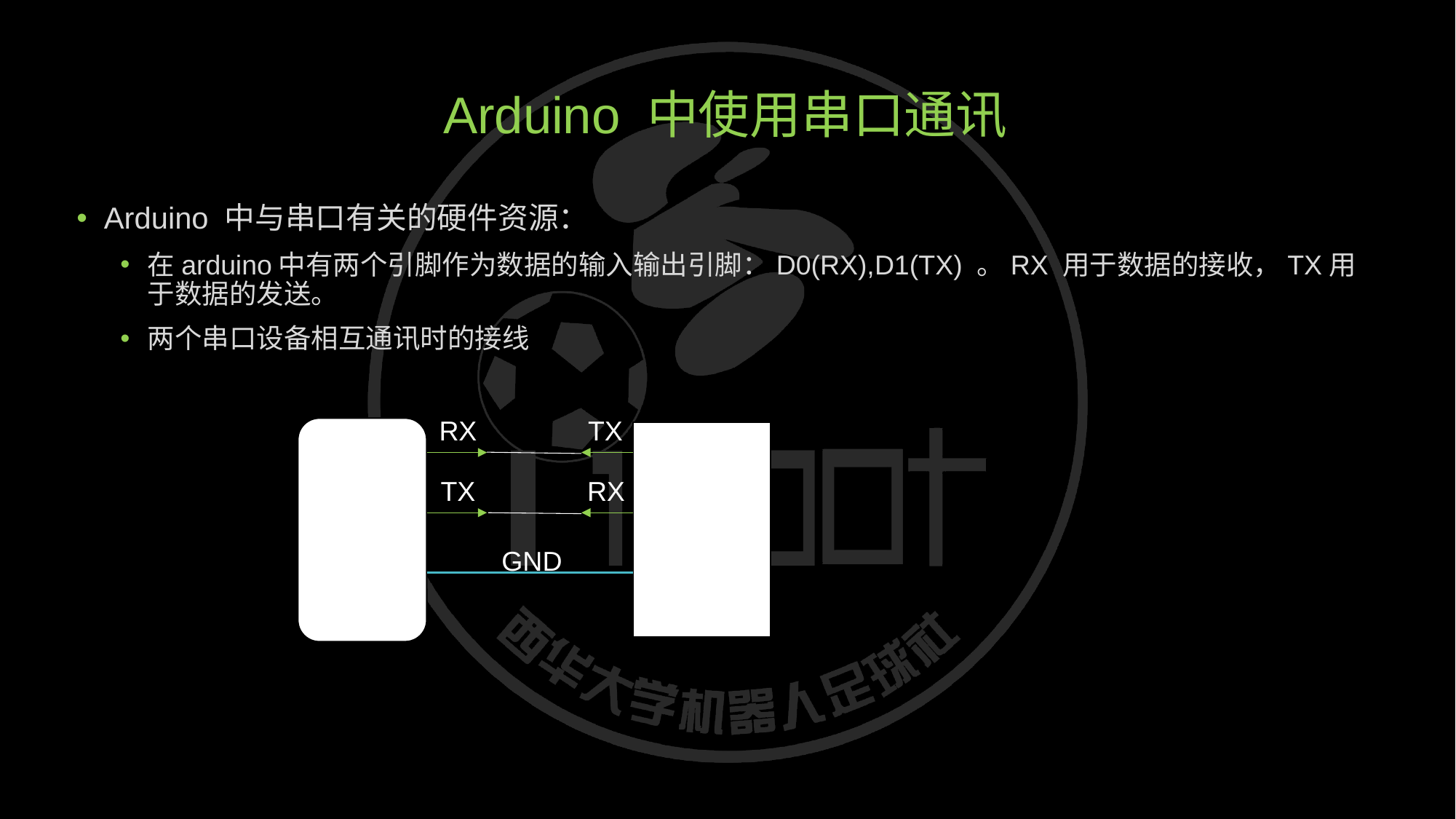

# Arduino 中使用串口通讯
Arduino 中与串口有关的硬件资源：
在arduino中有两个引脚作为数据的输入输出引脚：D0(RX),D1(TX) 。RX 用于数据的接收，TX用于数据的发送。
两个串口设备相互通讯时的接线

RX
TX

TX
RX
GND